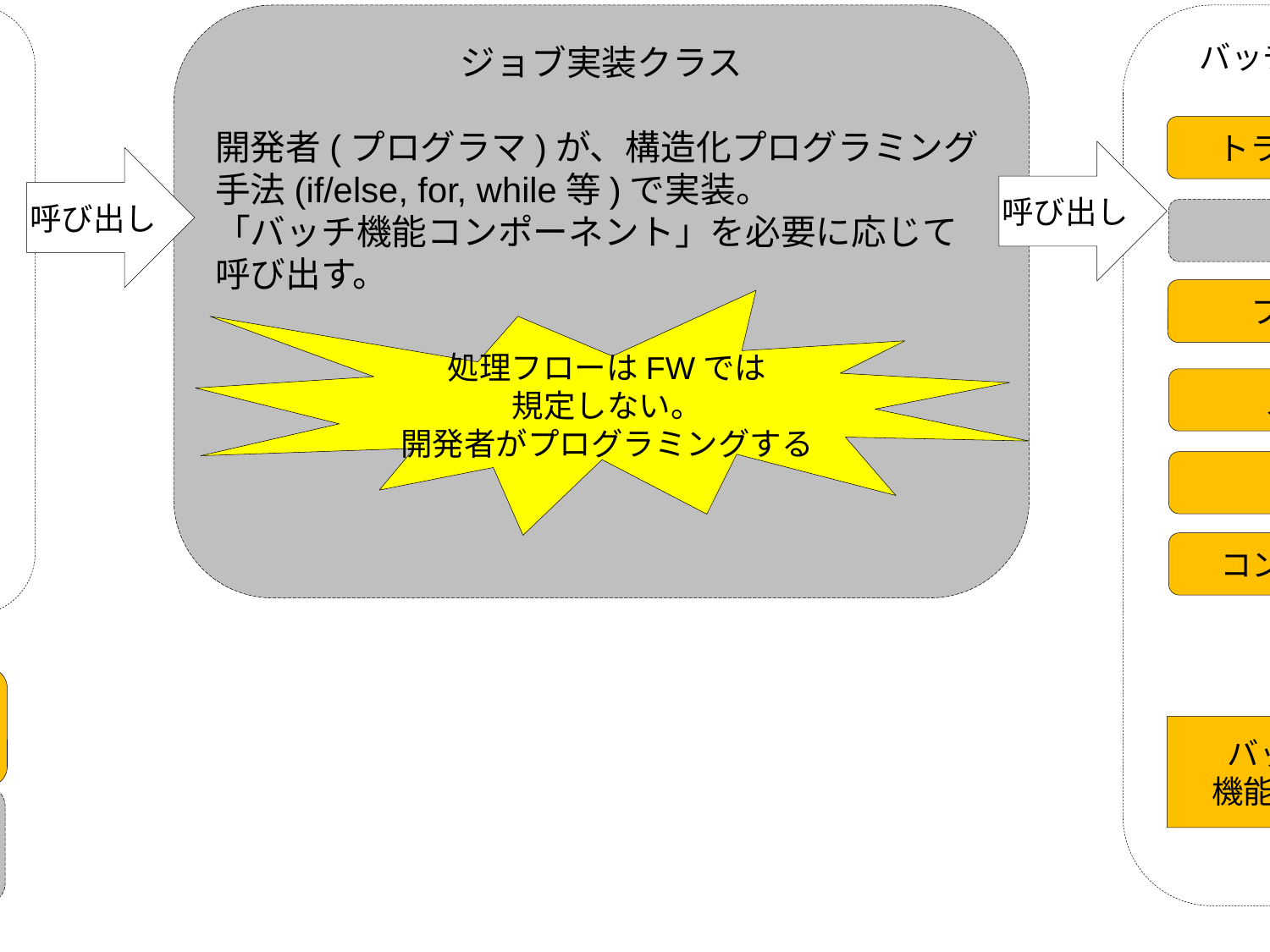

バッチ実行基盤
ジョブ実装クラス

開発者(プログラマ)が、構造化プログラミング
手法(if/else, for, while等)で実装。
「バッチ機能コンポーネント」を必要に応じて呼び出す。
バッチ機能コンポーネント
トランザクション管理
呼び出し
呼び出し
同期型ジョブ
実行機能
DBアクセス
ファイルアクセス
処理フローはFWでは
規定しない。
開発者がプログラミングする
非同期型ジョブ
実行機能
入力データ取得
入力チェック
コントロールブレイク

フレームワーク
が提供する機能

バッチ開発にて必要な
機能をコンポーネント化
開発者が実装
する部分